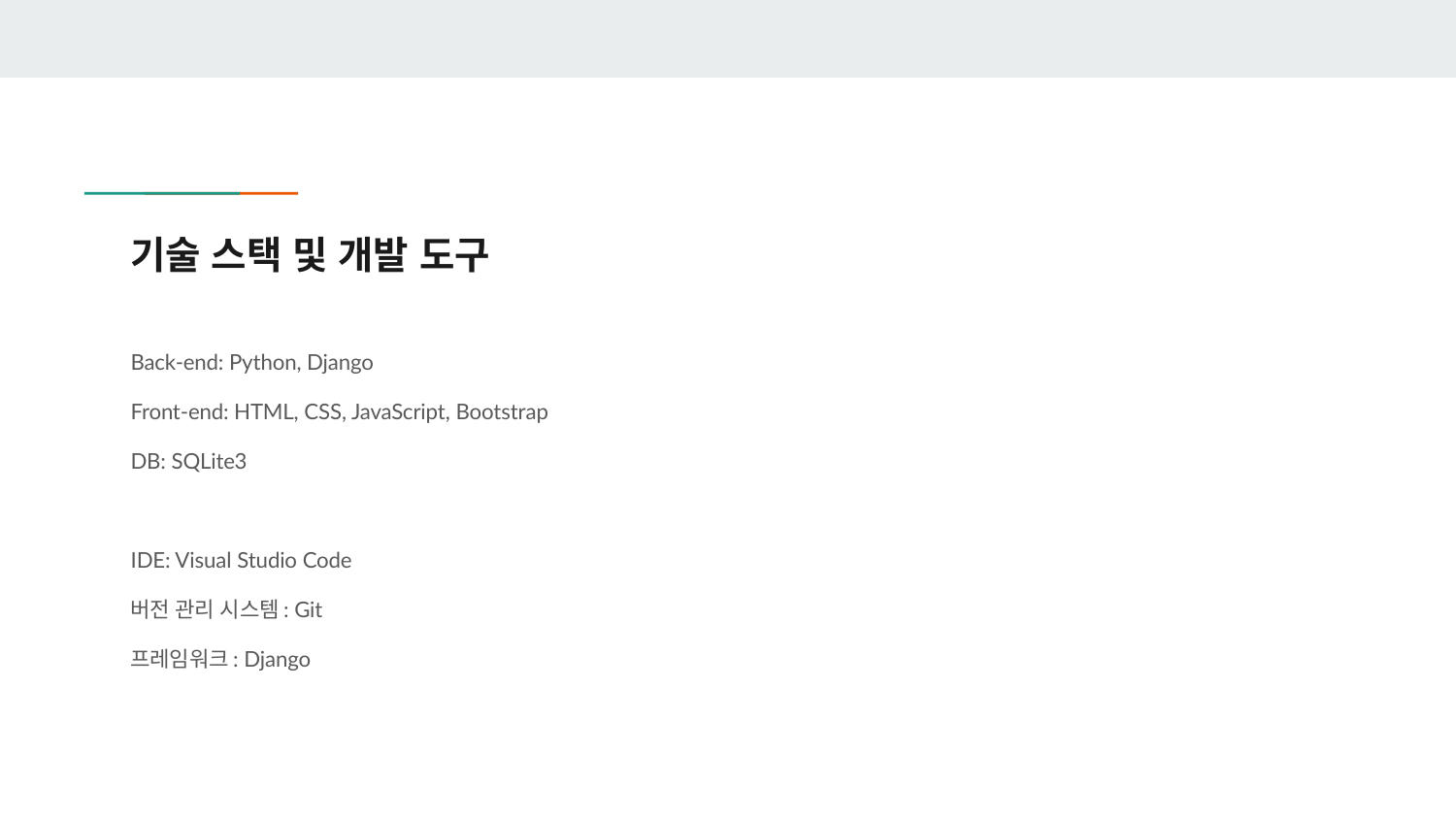

# 기술 스택 및 개발 도구
Back-end: Python, Django
Front-end: HTML, CSS, JavaScript, Bootstrap
DB: SQLite3

IDE: Visual Studio Code
버전 관리 시스템: Git
프레임워크: Django